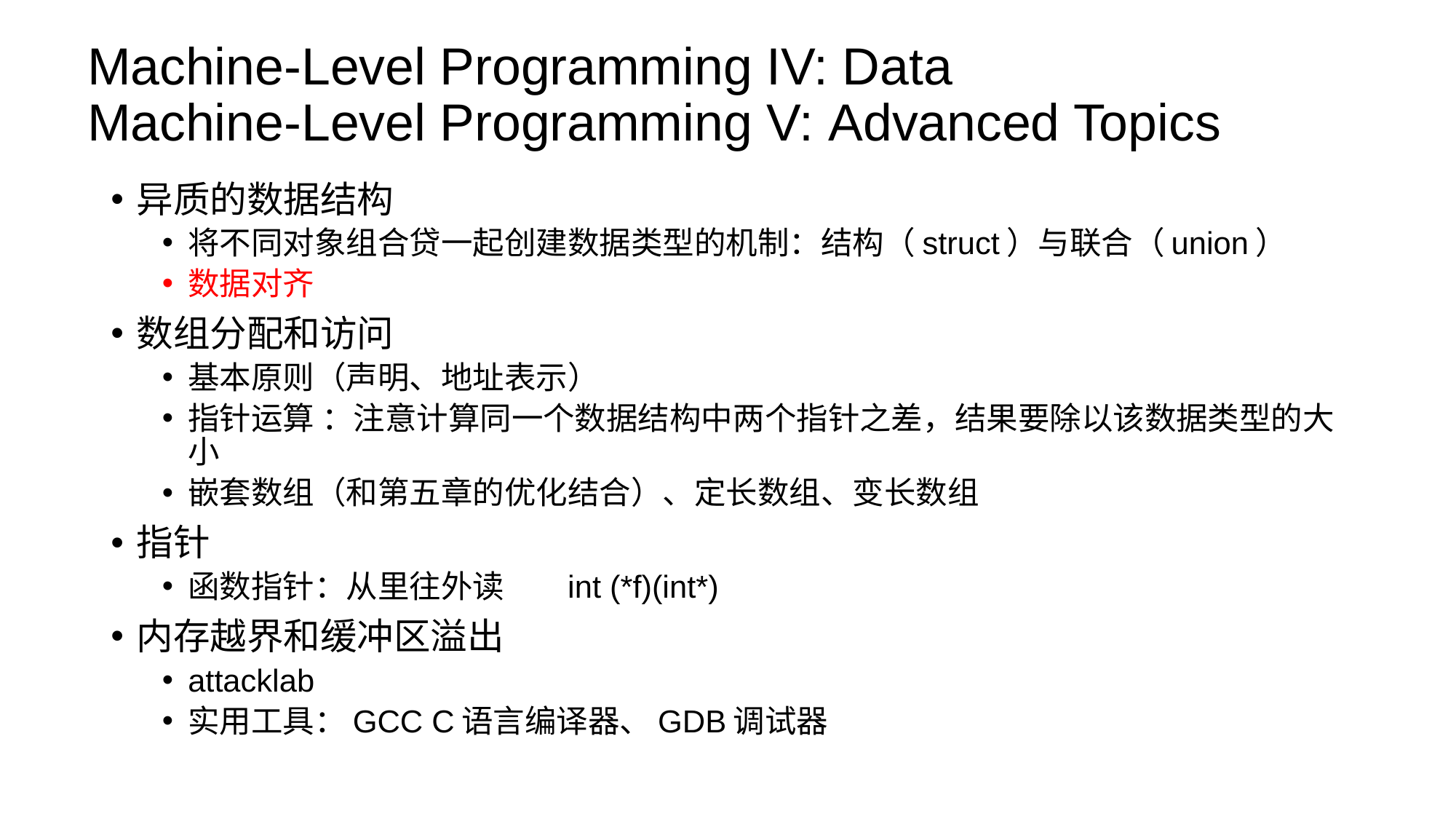

# Machine-Level Programming IV: Data Machine-Level Programming V: Advanced Topics
异质的数据结构
将不同对象组合贷一起创建数据类型的机制：结构（struct）与联合（union）
数据对齐
数组分配和访问
基本原则（声明、地址表示）
指针运算 ：注意计算同一个数据结构中两个指针之差，结果要除以该数据类型的大小
嵌套数组（和第五章的优化结合）、定长数组、变长数组
指针
函数指针：从里往外读	int (*f)(int*)
内存越界和缓冲区溢出
attacklab
实用工具：GCC C语言编译器、GDB调试器